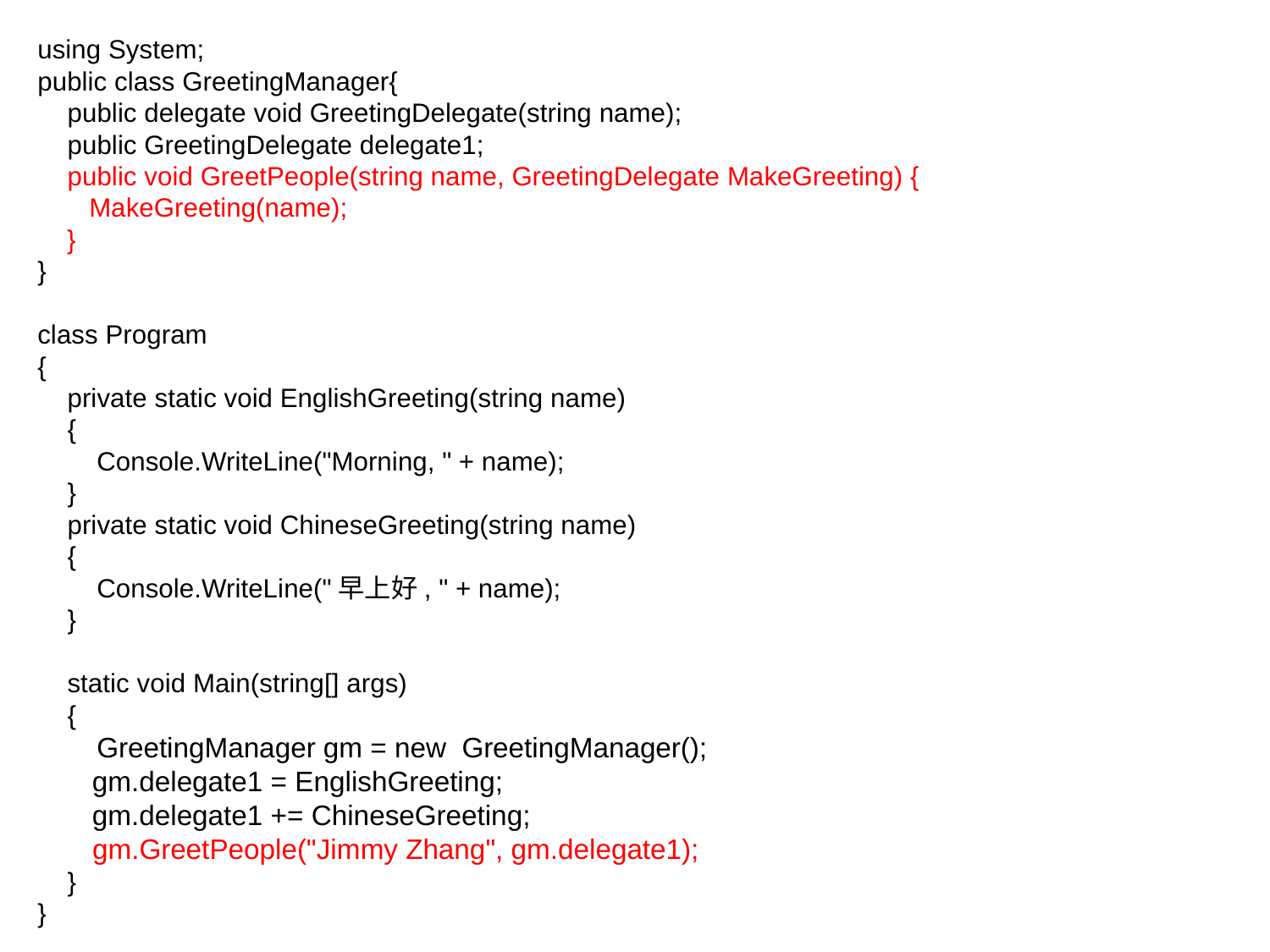

using System;
public class GreetingManager{
    public delegate void GreetingDelegate(string name);
    public GreetingDelegate delegate1;  
    public void GreetPeople(string name, GreetingDelegate MakeGreeting) {
       MakeGreeting(name);
    }
}

class Program
{
    private static void EnglishGreeting(string name)
    {
        Console.WriteLine("Morning, " + name);
    }
    private static void ChineseGreeting(string name)
    {
        Console.WriteLine("早上好, " + name);
    }

    static void Main(string[] args)
    {
        GreetingManager gm = new  GreetingManager();
       gm.delegate1 = EnglishGreeting;
       gm.delegate1 += ChineseGreeting;
       gm.GreetPeople("Jimmy Zhang", gm.delegate1);
    }
}